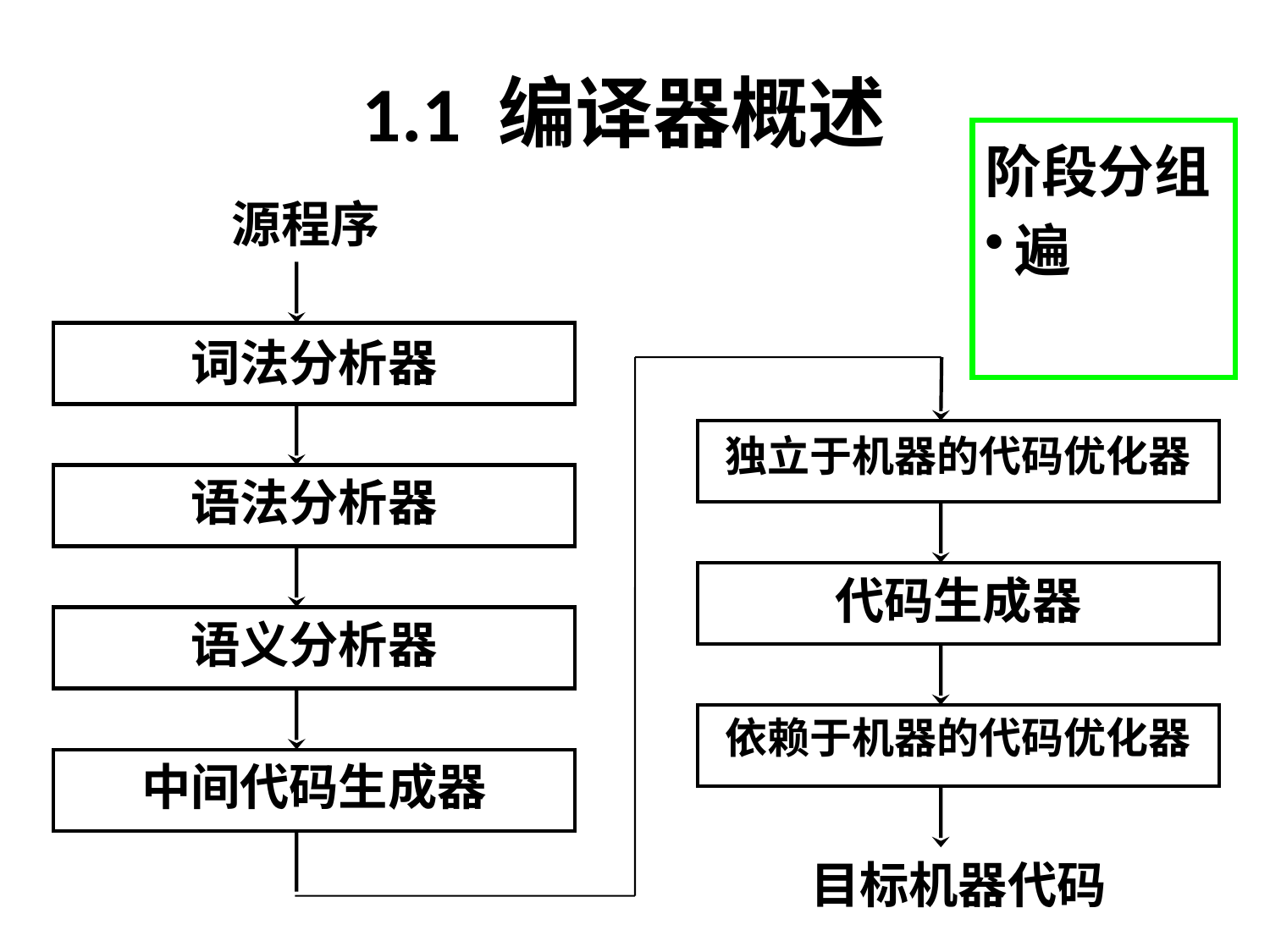

# 1.1 编译器概述
阶段分组
遍

源程序

词法分析器

独立于机器的代码优化器

语法分析器

代码生成器

语义分析器

依赖于机器的代码优化器

中间代码生成器

目标机器代码